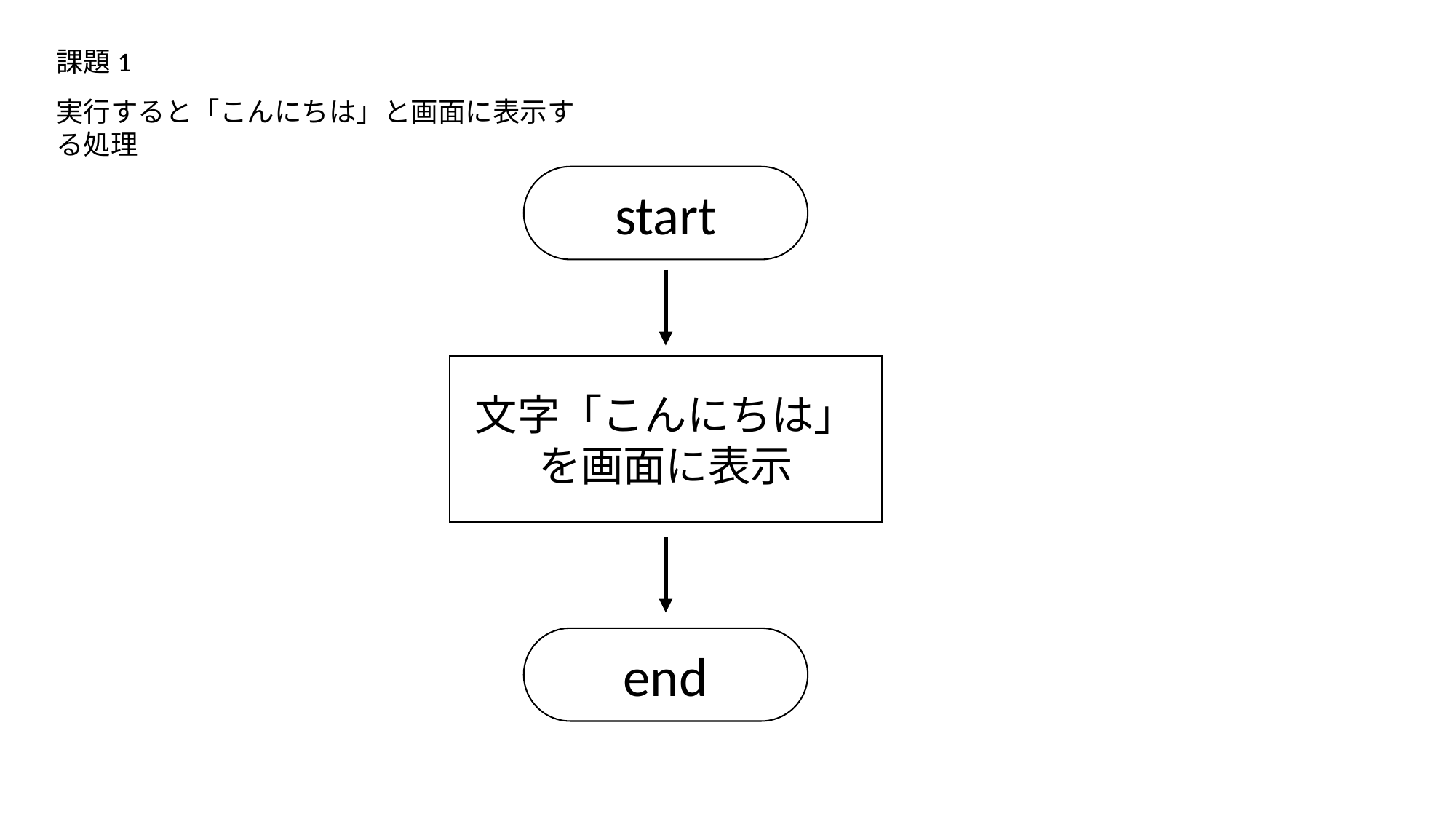

課題1
実行すると「こんにちは」と画面に表示する処理
start
文字「こんにちは」
を画面に表示
end